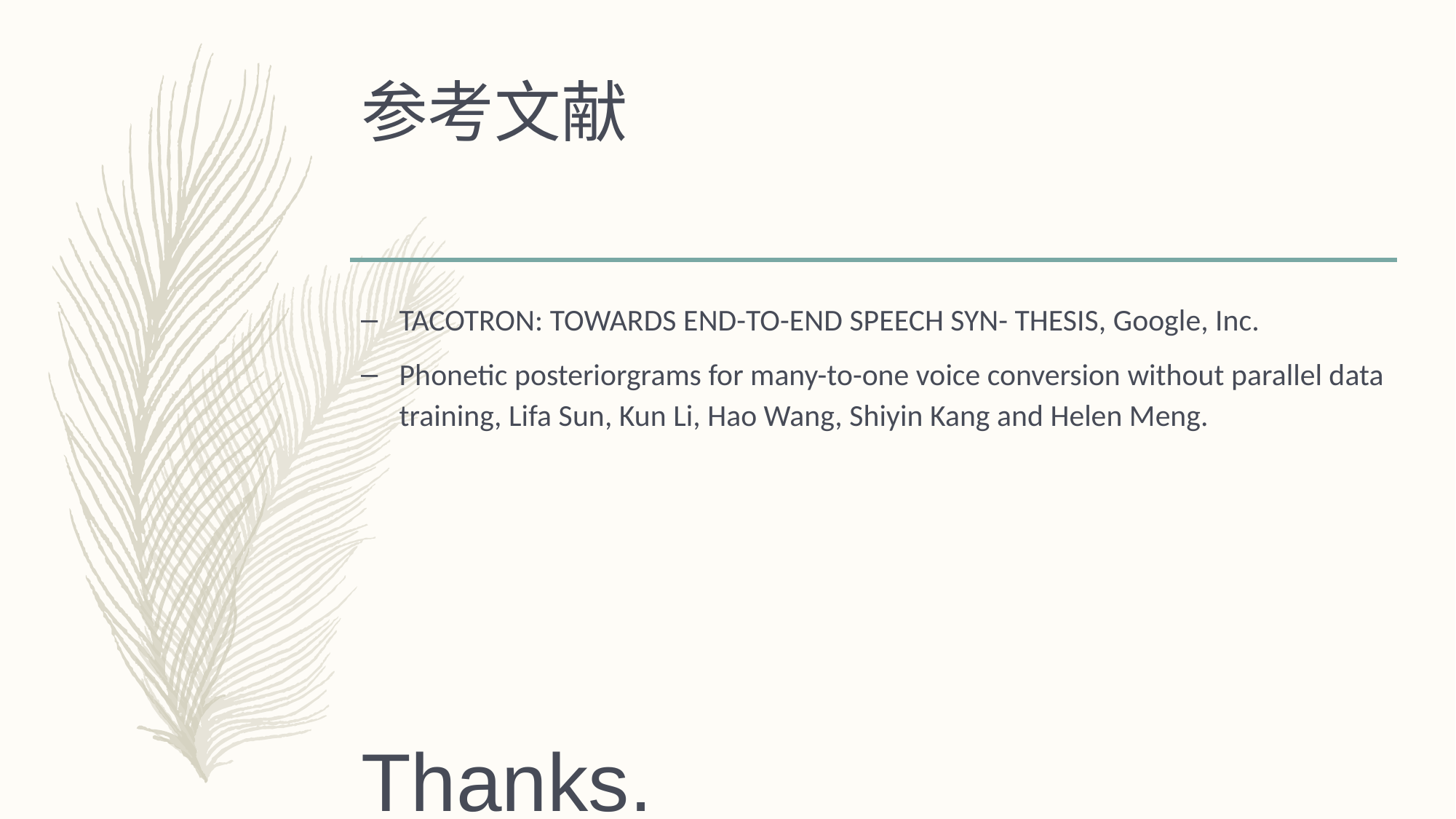

# 参考文献
TACOTRON: TOWARDS END-TO-END SPEECH SYN- THESIS, Google, Inc.
Phonetic posteriorgrams for many-to-one voice conversion without parallel data training, Lifa Sun, Kun Li, Hao Wang, Shiyin Kang and Helen Meng.

                                              Thanks.